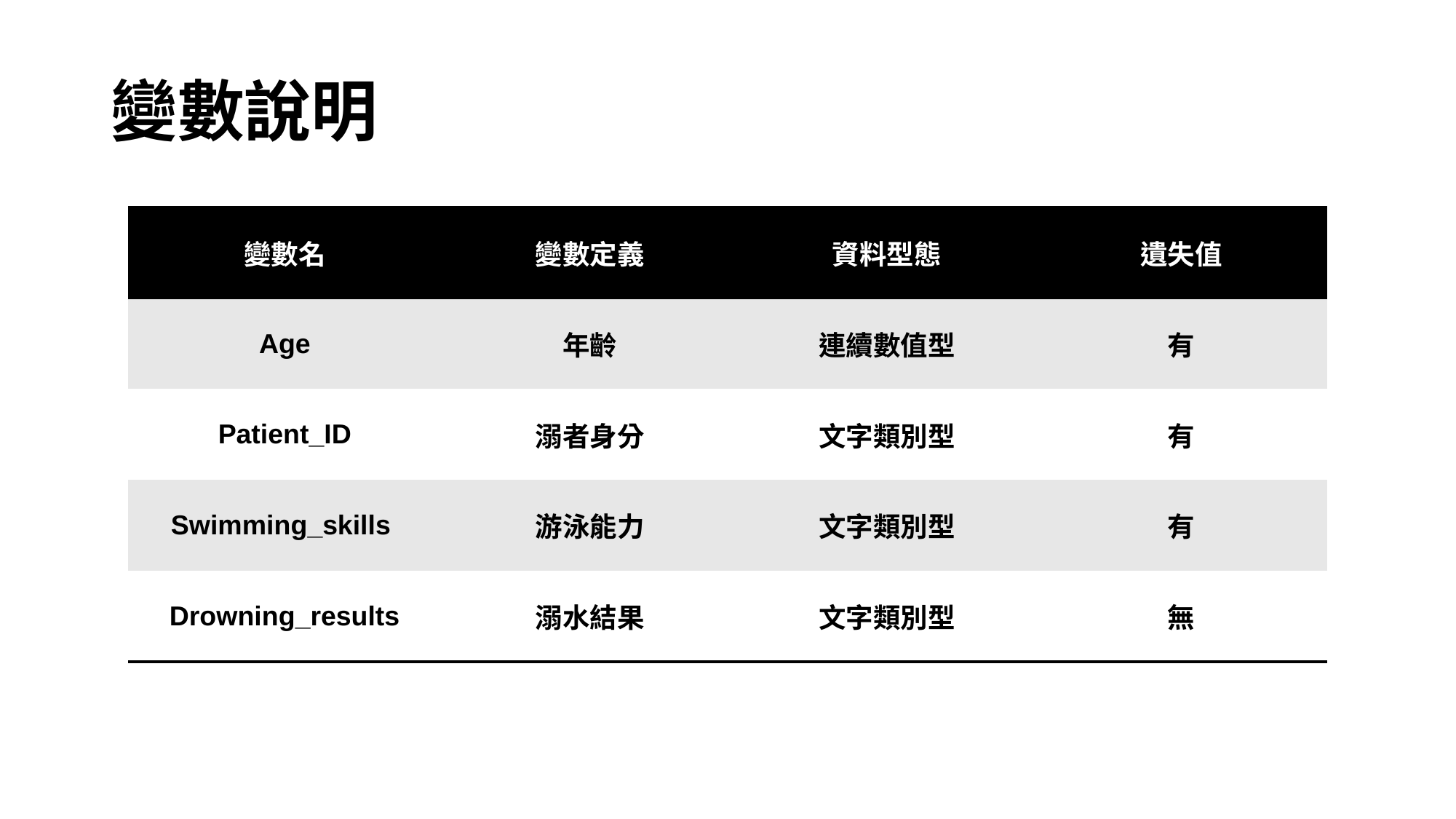

# 變數說明
| 變數名 | 變數定義 | 資料型態 | 遺失值 |
| --- | --- | --- | --- |
| Age | 年齡 | 連續數值型 | 有 |
| Patient\_ID | 溺者身分 | 文字類別型 | 有 |
| Swimming\_skills | 游泳能力 | 文字類別型 | 有 |
| Drowning\_results | 溺水結果 | 文字類別型 | 無 |